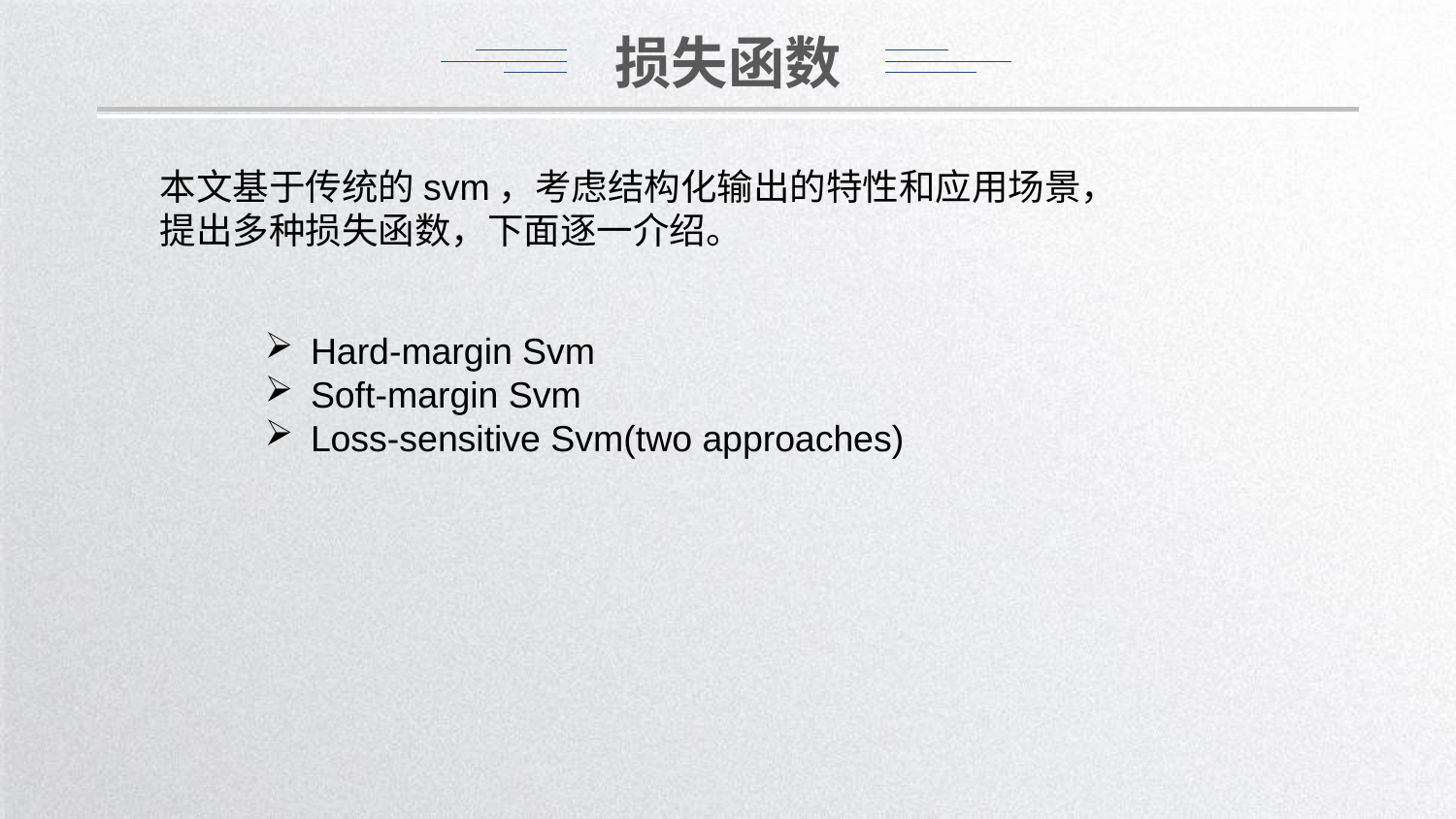

损失函数

本文基于传统的svm，考虑结构化输出的特性和应用场景，提出多种损失函数，下面逐一介绍。
Hard-margin Svm
Soft-margin Svm
Loss-sensitive Svm(two approaches)